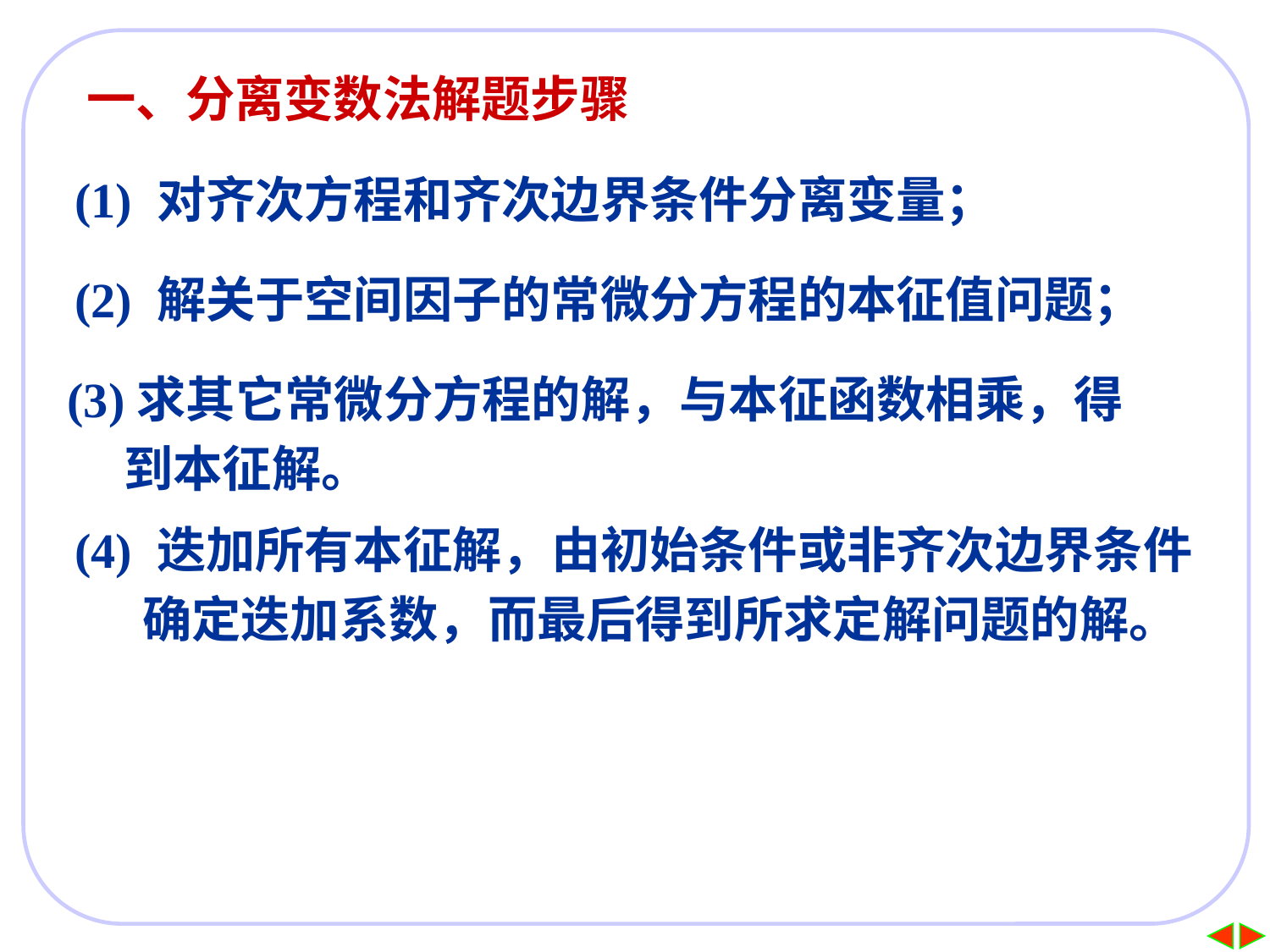

一、分离变数法解题步骤
(1) 对齐次方程和齐次边界条件分离变量；
(2) 解关于空间因子的常微分方程的本征值问题；
(3)求其它常微分方程的解，与本征函数相乘，得
    到本征解。
(4) 迭加所有本征解，由初始条件或非齐次边界条件
     确定迭加系数，而最后得到所求定解问题的解。